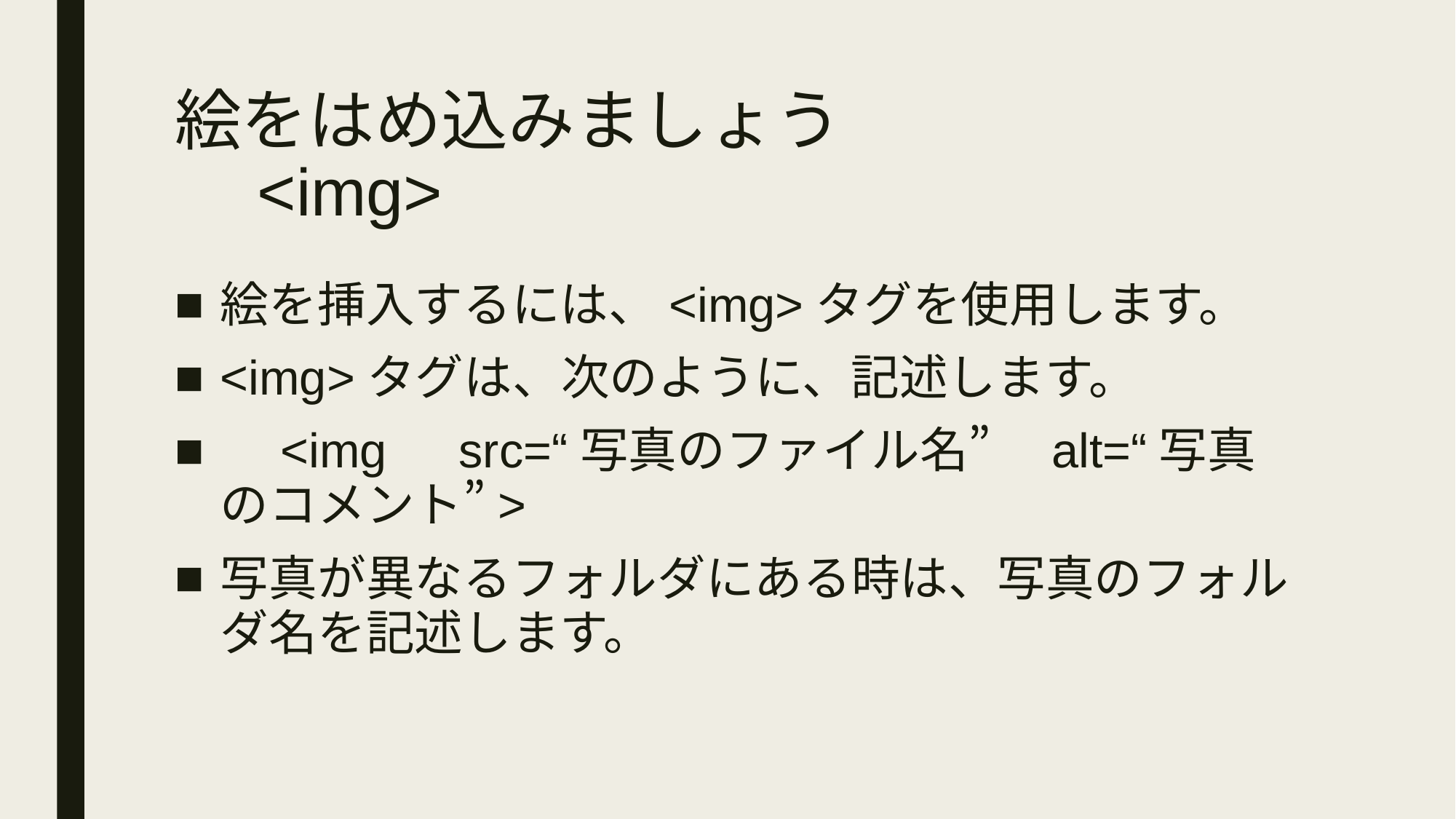

# 絵をはめ込みましょう 　<img>
絵を挿入するには、<img>タグを使用します。
<img>タグは、次のように、記述します。
　<img　src=“写真のファイル名”　alt=“写真のコメント”>
写真が異なるフォルダにある時は、写真のフォルダ名を記述します。